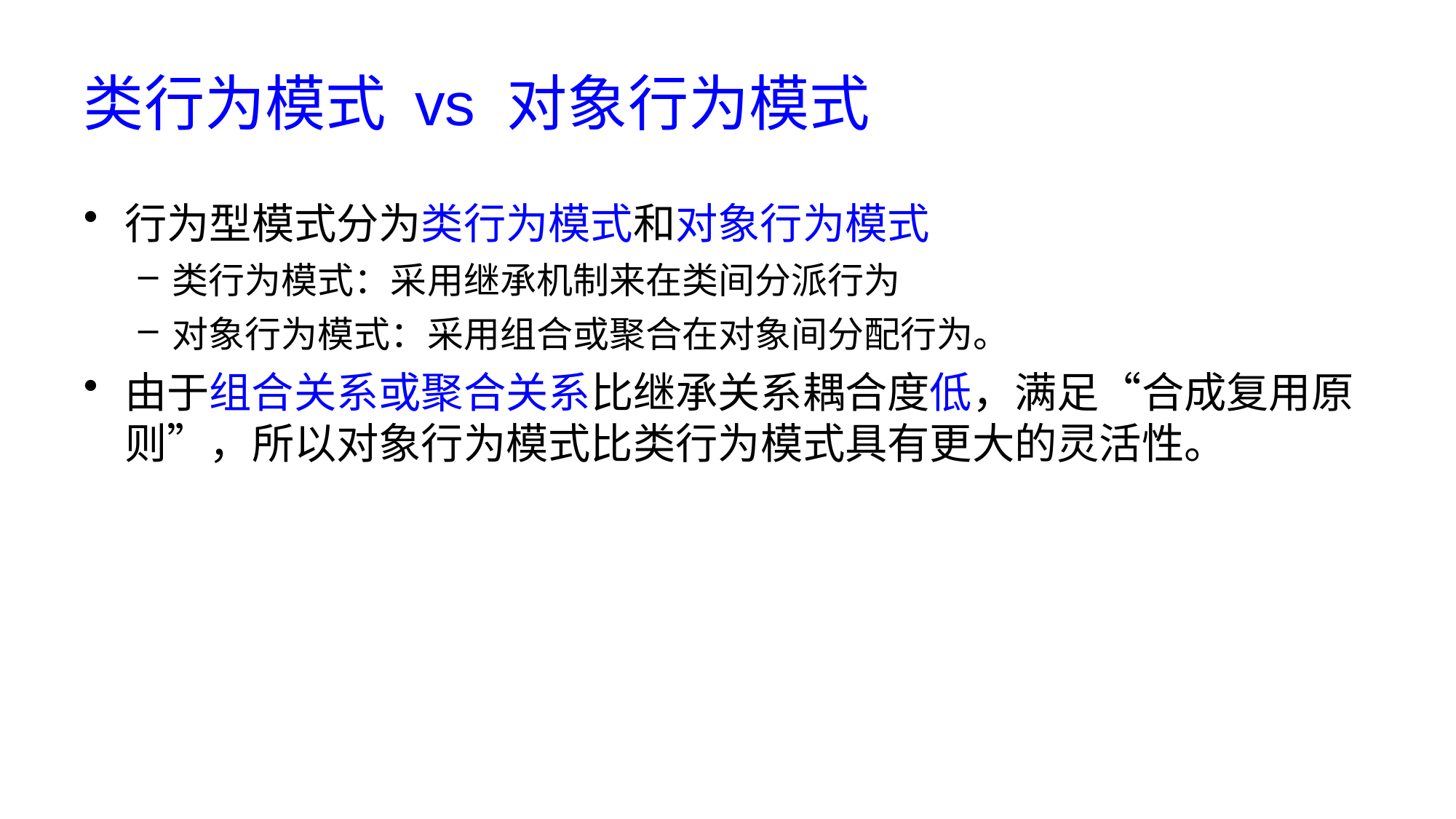

# 类行为模式 vs 对象行为模式
行为型模式分为类行为模式和对象行为模式
类行为模式：采用继承机制来在类间分派行为
对象行为模式：采用组合或聚合在对象间分配行为。
由于组合关系或聚合关系比继承关系耦合度低，满足“合成复用原则”，所以对象行为模式比类行为模式具有更大的灵活性。

4